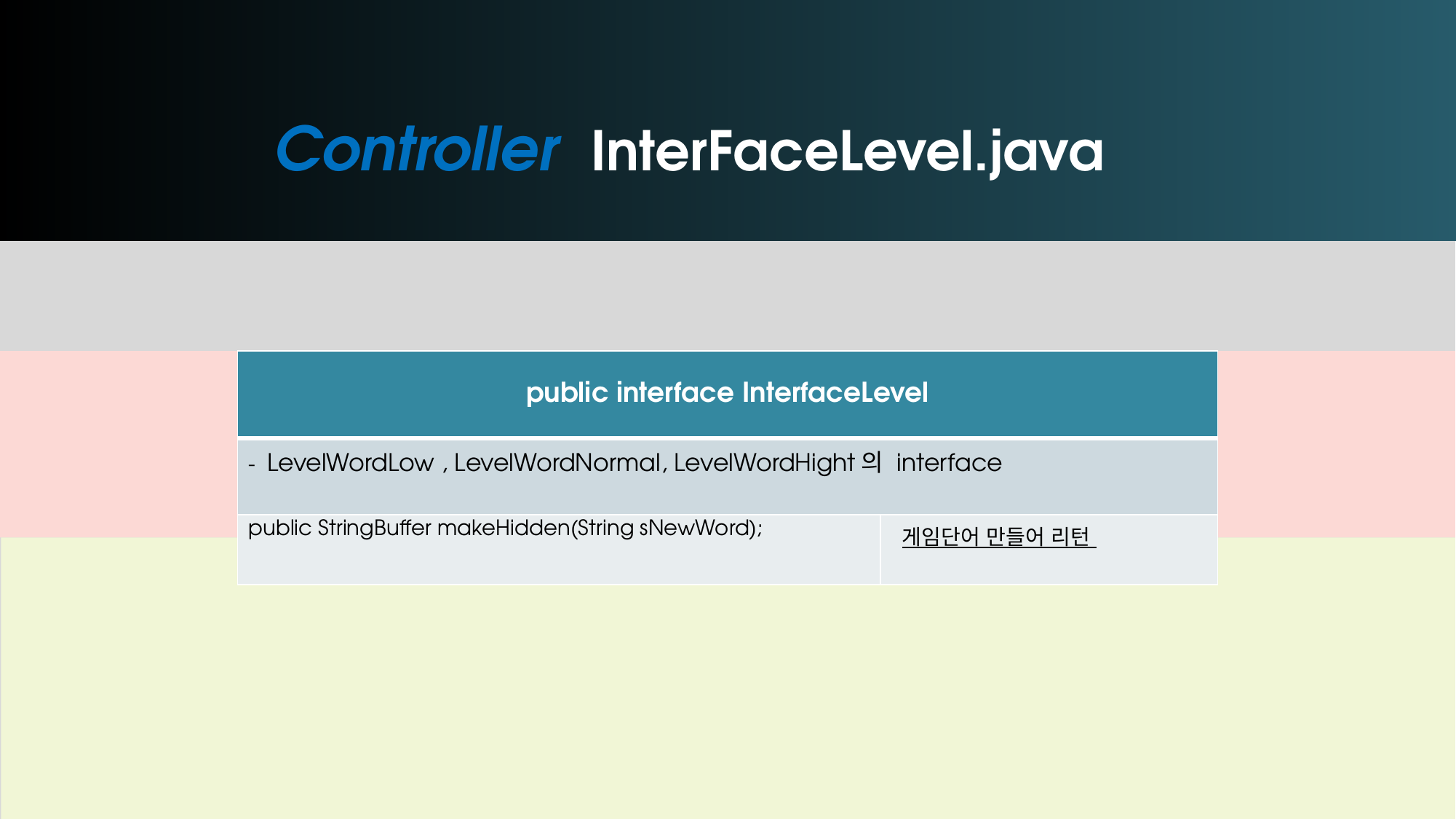

# Controller  InterFaceLevel.java

| public interface InterfaceLevel |  |
| --- | --- |
| - LevelWordLow , LevelWordNormal, LevelWordHight의 interface |  |
| public StringBuffer makeHidden(String sNewWord); | 게임단어 만들어 리턴 |

2022-07-09